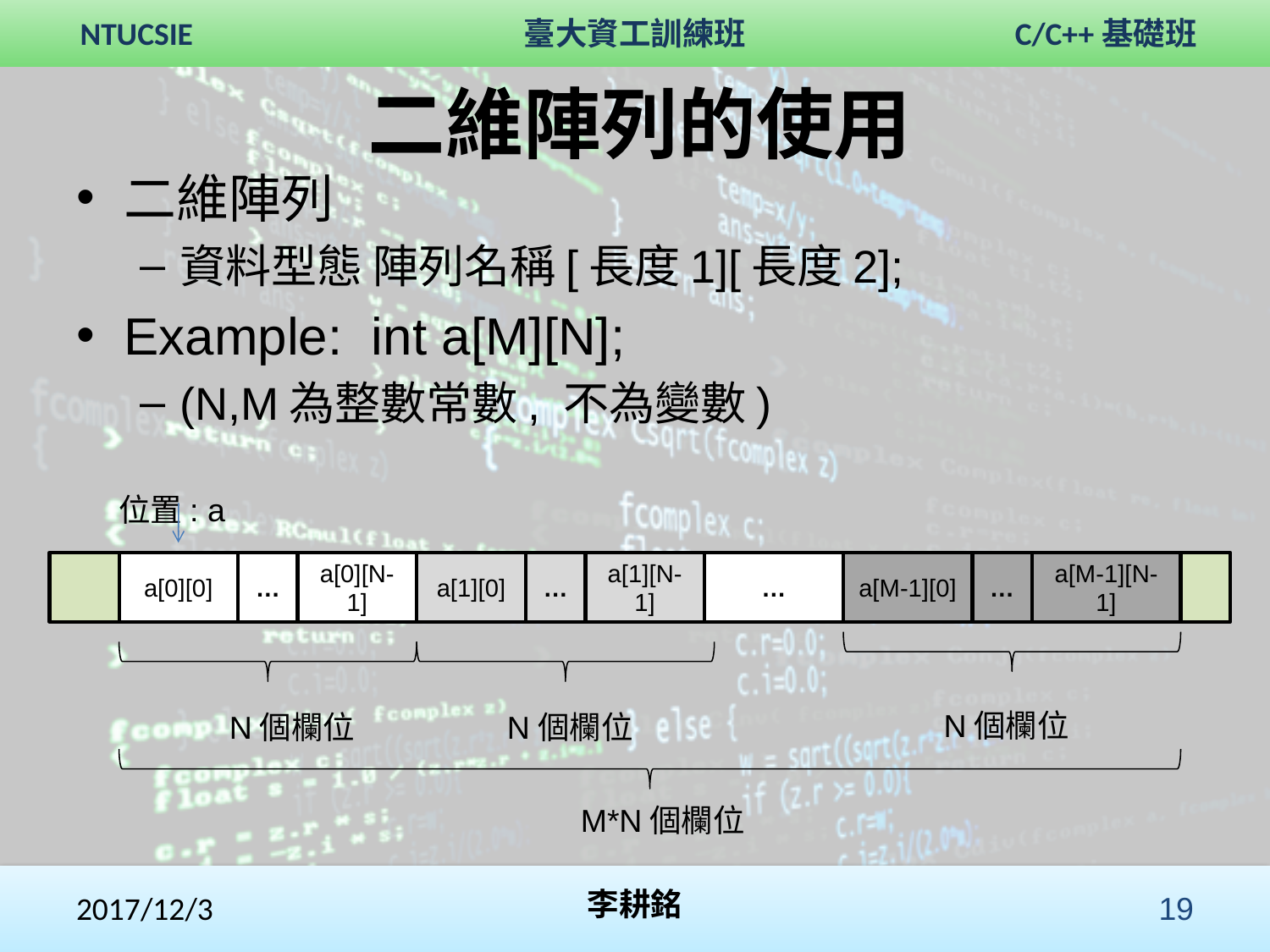

# 二維陣列的使用
二維陣列
資料型態 陣列名稱[長度1][長度2];
Example:  int a[M][N];
(N,M為整數常數, 不為變數)

位置: a

a[0][0]
…
a[0][N-1]
a[1][0]
…
a[1][N-1]
…
a[M-1][0]
…
a[M-1][N-1]
N個欄位
N個欄位
N個欄位
M*N個欄位
2017/12/3
李耕銘
 19